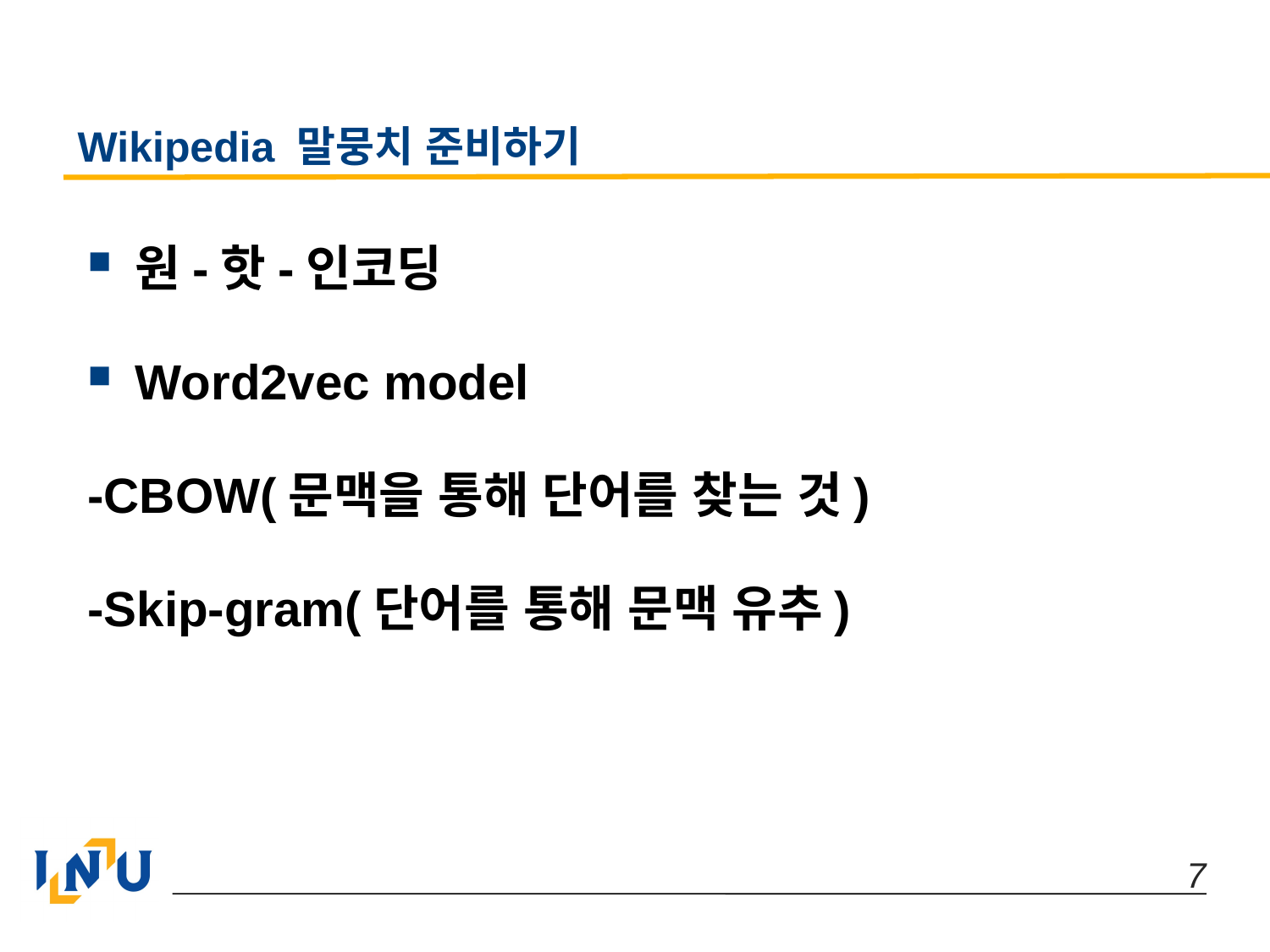

# Wikipedia 말뭉치 준비하기
원-핫-인코딩
Word2vec model
-CBOW(문맥을 통해 단어를 찾는 것)
-Skip-gram(단어를 통해 문맥 유추)
 7